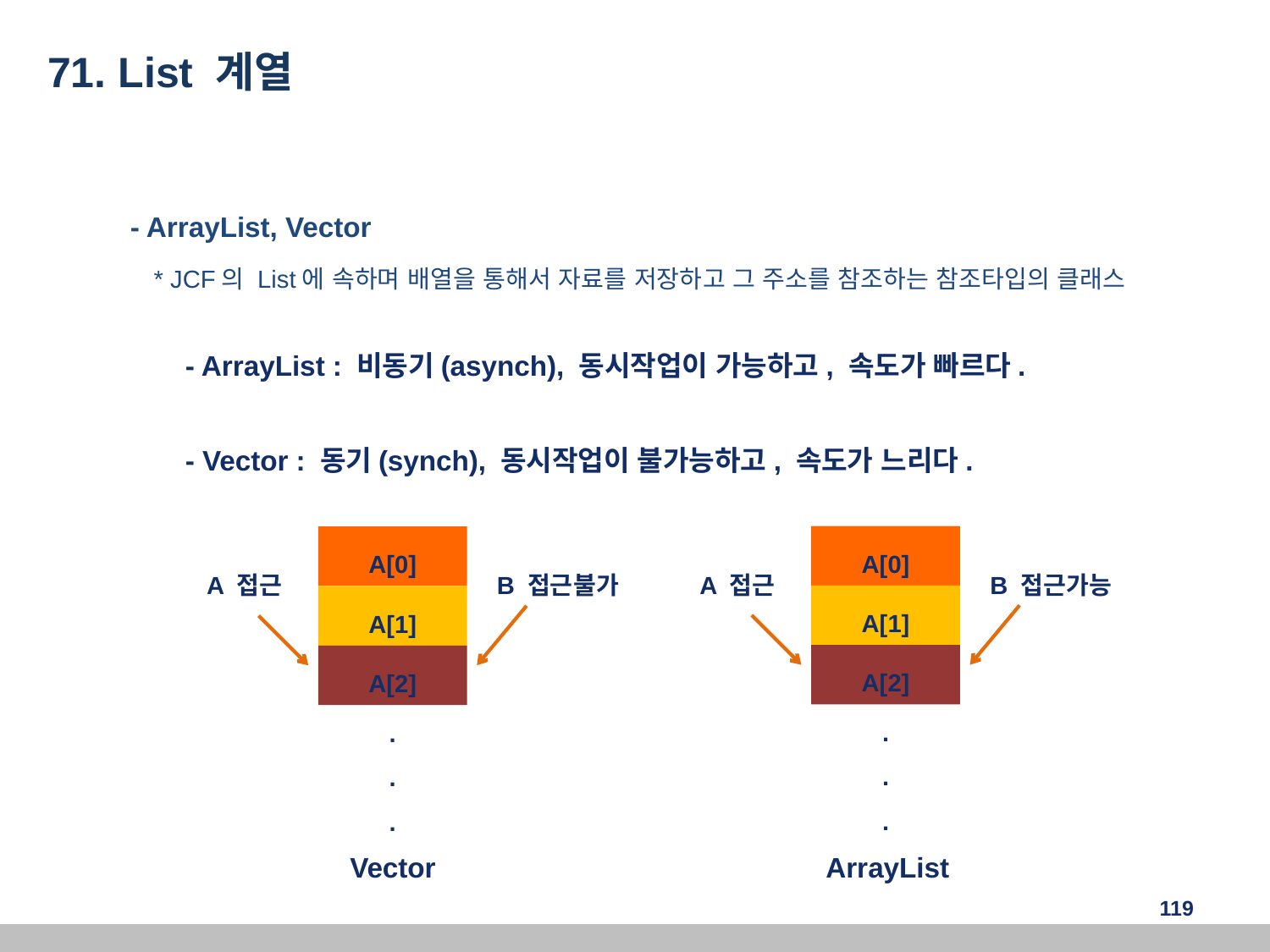

71. List 계열
 - ArrayList, Vector

    * JCF의 List에 속하며 배열을 통해서 자료를 저장하고 그 주소를 참조하는 참조타입의 클래스
 - ArrayList : 비동기(asynch), 동시작업이 가능하고, 속도가 빠르다.
 - Vector : 동기(synch), 동시작업이 불가능하고, 속도가 느리다.
A[0]
A[1]
A[2]
.
.
.
ArrayList
A 접근
B 접근가능
A[0]
A[1]
A[2]
.
.
.
Vector
A 접근
B 접근불가
119